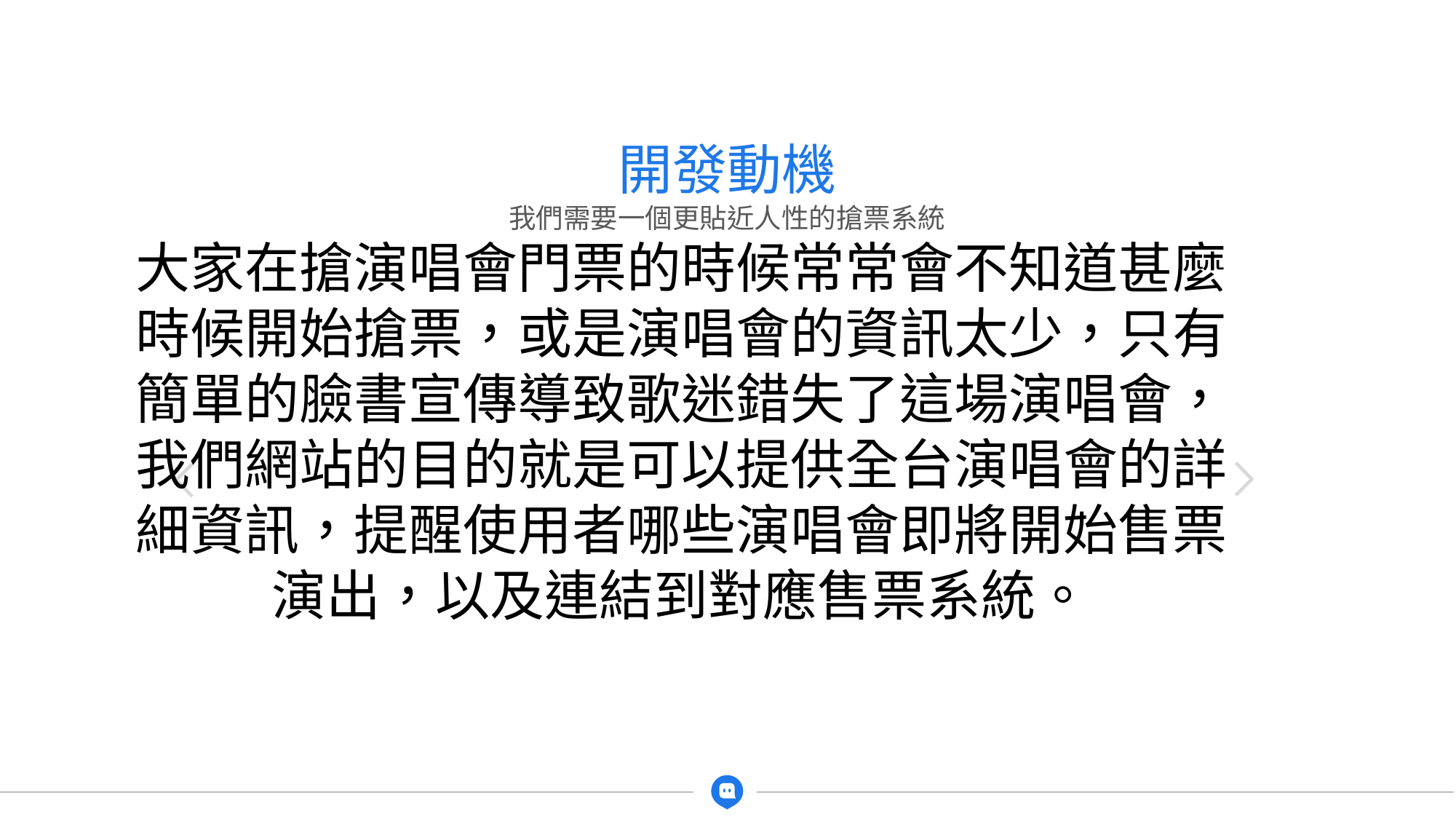

開發動機
我們需要一個更貼近人性的搶票系統
大家在搶演唱會門票的時候常常會不知道甚麼時候開始搶票，或是演唱會的資訊太少，只有簡單的臉書宣傳導致歌迷錯失了這場演唱會，我們網站的目的就是可以提供全台演唱會的詳細資訊，提醒使用者哪些演唱會即將開始售票演出，以及連結到對應售票系統。